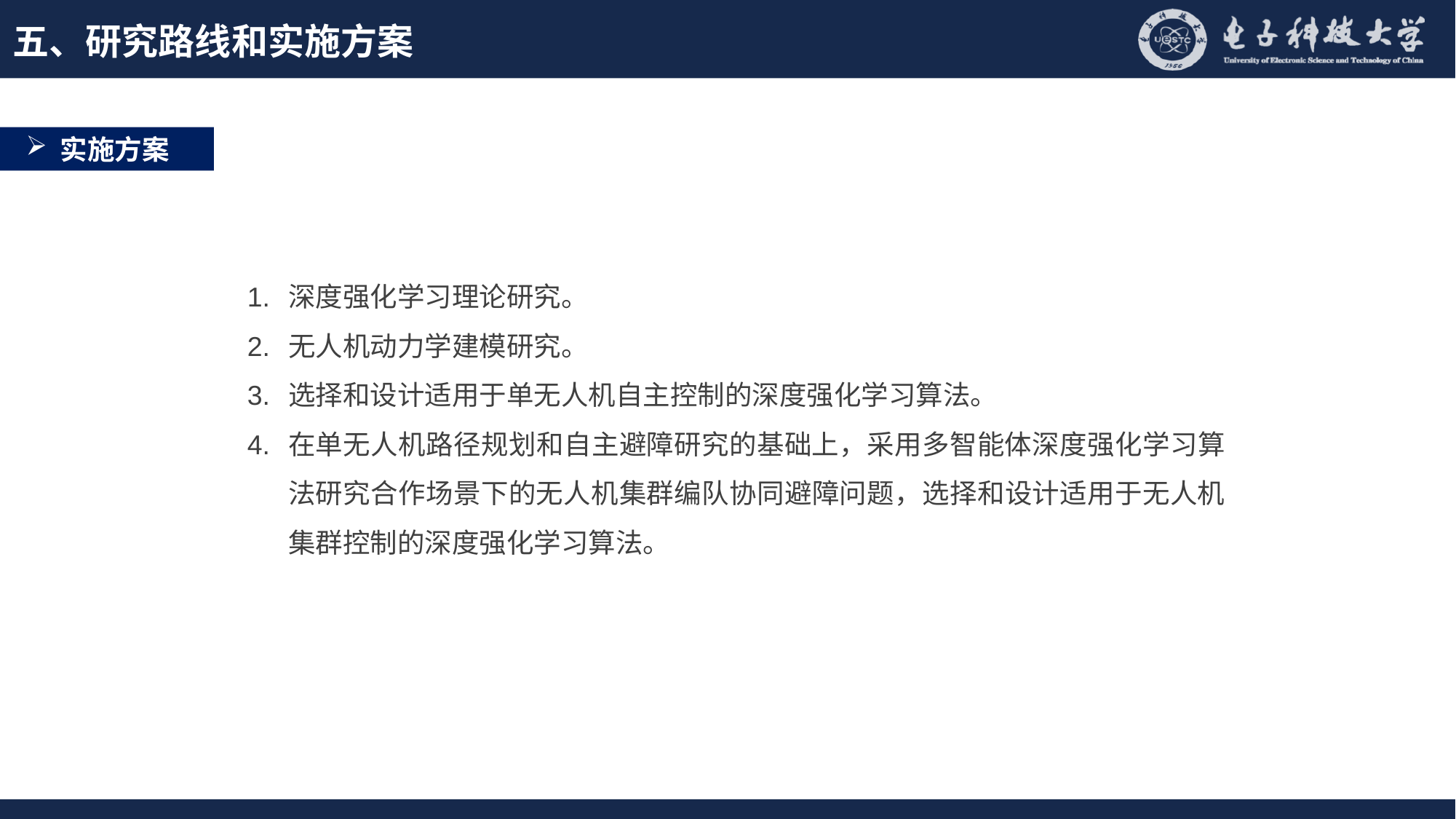

五、研究路线和实施方案
实施方案
深度强化学习理论研究。
无人机动力学建模研究。
选择和设计适用于单无人机自主控制的深度强化学习算法。
在单无人机路径规划和自主避障研究的基础上，采用多智能体深度强化学习算法研究合作场景下的无人机集群编队协同避障问题，选择和设计适用于无人机集群控制的深度强化学习算法。